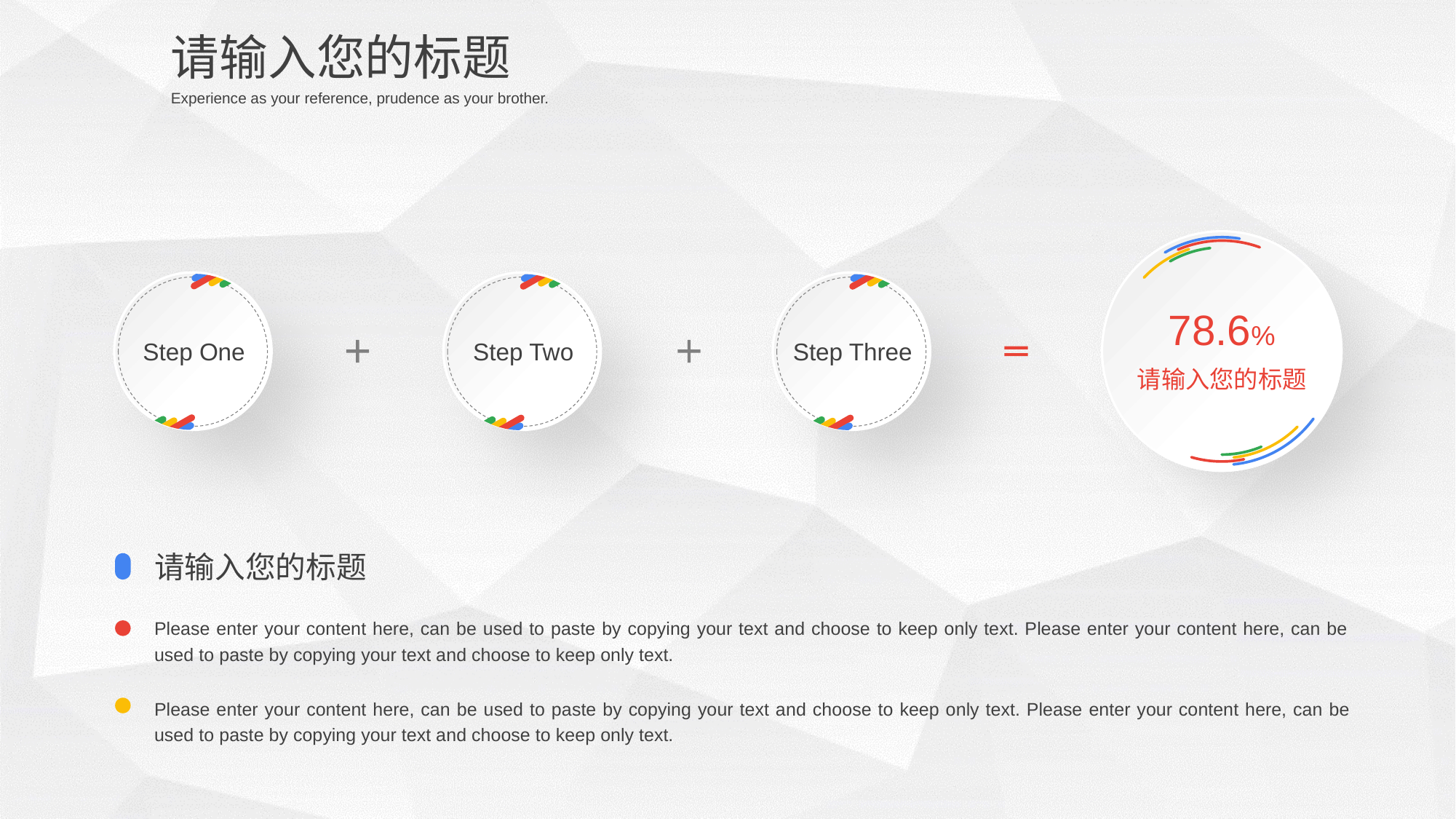

请输入您的标题
Experience as your reference, prudence as your brother.

78.6%
Step One
Step Two
Step Three

请输入您的标题
请输入您的标题

Please enter your content here, can be used to paste by copying your text and choose to keep only text. Please enter your content here, can be used to paste by copying your text and choose to keep only text.

Please enter your content here, can be used to paste by copying your text and choose to keep only text. Please enter your content here, can be used to paste by copying your text and choose to keep only text.